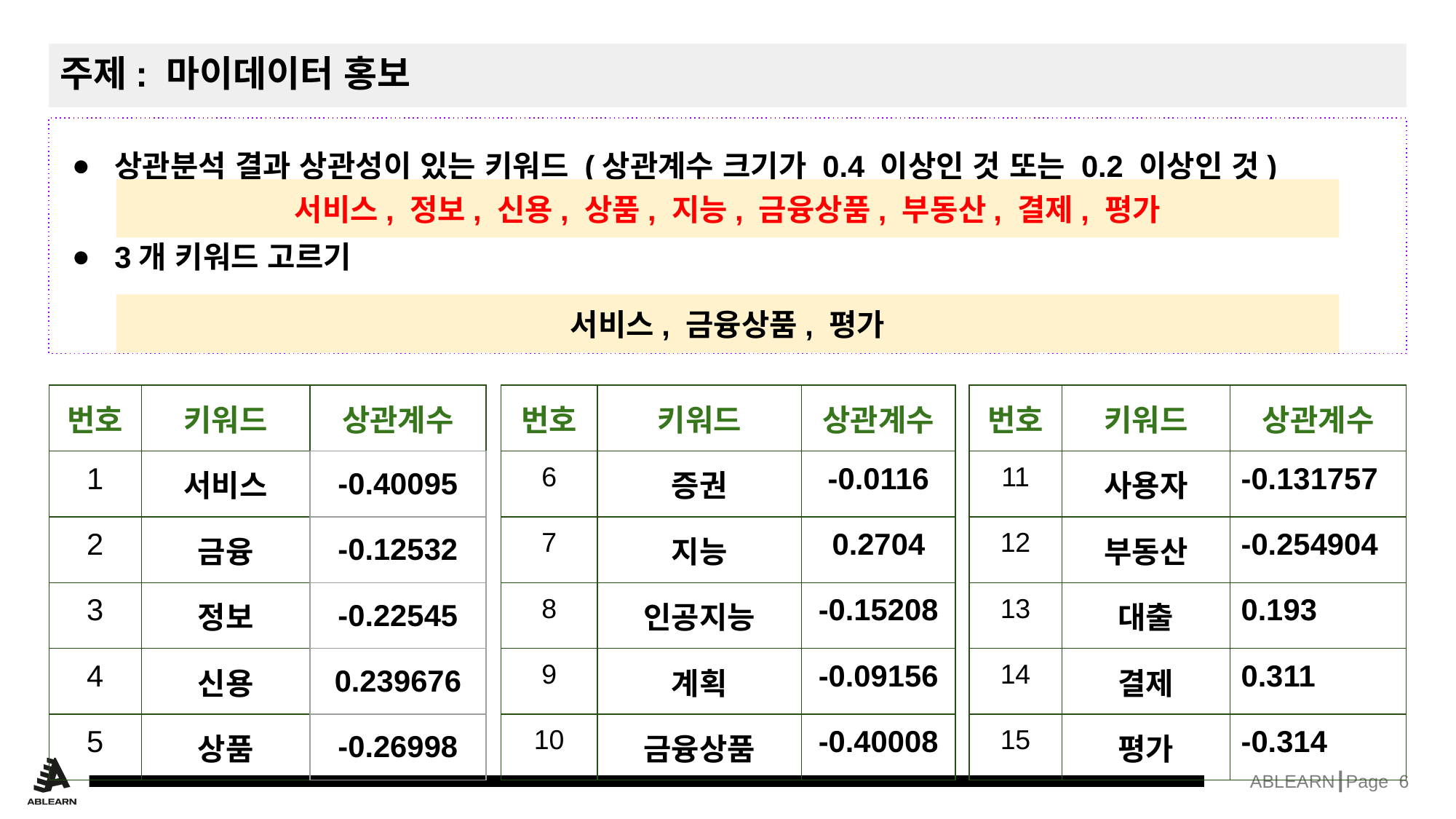

# 주제: 마이데이터 홍보
상관분석 결과 상관성이 있는 키워드 (상관계수 크기가 0.4 이상인 것 또는 0.2 이상인 것)
3개 키워드 고르기

서비스, 정보, 신용, 상품, 지능, 금융상품, 부동산, 결제, 평가
서비스, 금융상품, 평가
| 번호 | 키워드 | 상관계수 |
| --- | --- | --- |
| 1 | 서비스 | -0.40095 |
| 2 | 금융 | -0.12532 |
| 3 | 정보 | -0.22545 |
| 4 | 신용 | 0.239676 |
| 5 | 상품 | -0.26998 |
| 번호 | 키워드 | 상관계수 |
| --- | --- | --- |
| 6 | 증권 | -0.0116 |
| 7 | 지능 | 0.2704 |
| 8 | 인공지능 | -0.15208 |
| 9 | 계획 | -0.09156 |
| 10 | 금융상품 | -0.40008 |
| 번호 | 키워드 | 상관계수 |
| --- | --- | --- |
| 11 | 사용자 | -0.131757 |
| 12 | 부동산 | -0.254904 |
| 13 | 대출 | 0.193 |
| 14 | 결제 | 0.311 |
| 15 | 평가 | -0.314 |